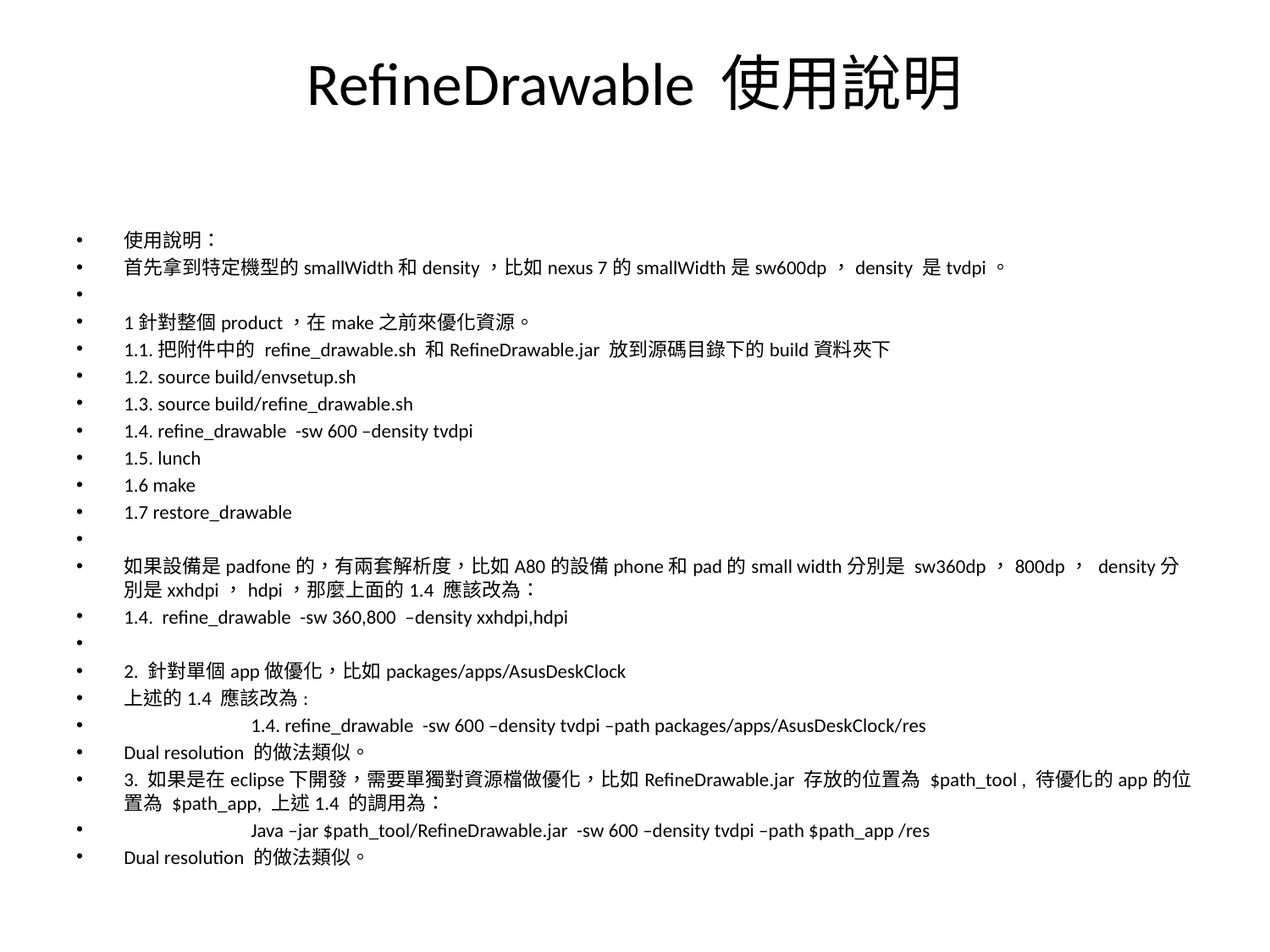

# RefineDrawable 使用說明
使用說明：
首先拿到特定機型的smallWidth和density，比如nexus 7的smallWidth是sw600dp，density 是tvdpi。

1針對整個product，在make之前來優化資源。
1.1.把附件中的 refine_drawable.sh 和RefineDrawable.jar 放到源碼目錄下的build資料夾下
1.2. source build/envsetup.sh
1.3. source build/refine_drawable.sh
1.4. refine_drawable  -sw 600 –density tvdpi
1.5. lunch
1.6 make
1.7 restore_drawable

如果設備是padfone的，有兩套解析度，比如A80的設備phone和pad的small width分別是 sw360dp，800dp， density分別是xxhdpi，hdpi，那麼上面的1.4 應該改為：
1.4.  refine_drawable  -sw 360,800  –density xxhdpi,hdpi

2. 針對單個app做優化，比如packages/apps/AsusDeskClock
上述的1.4 應該改為:
	1.4. refine_drawable  -sw 600 –density tvdpi –path packages/apps/AsusDeskClock/res
Dual resolution 的做法類似。
3. 如果是在eclipse下開發，需要單獨對資源檔做優化，比如RefineDrawable.jar 存放的位置為 $path_tool , 待優化的app的位置為 $path_app, 上述1.4 的調用為：
	Java –jar $path_tool/RefineDrawable.jar  -sw 600 –density tvdpi –path $path_app /res
Dual resolution 的做法類似。